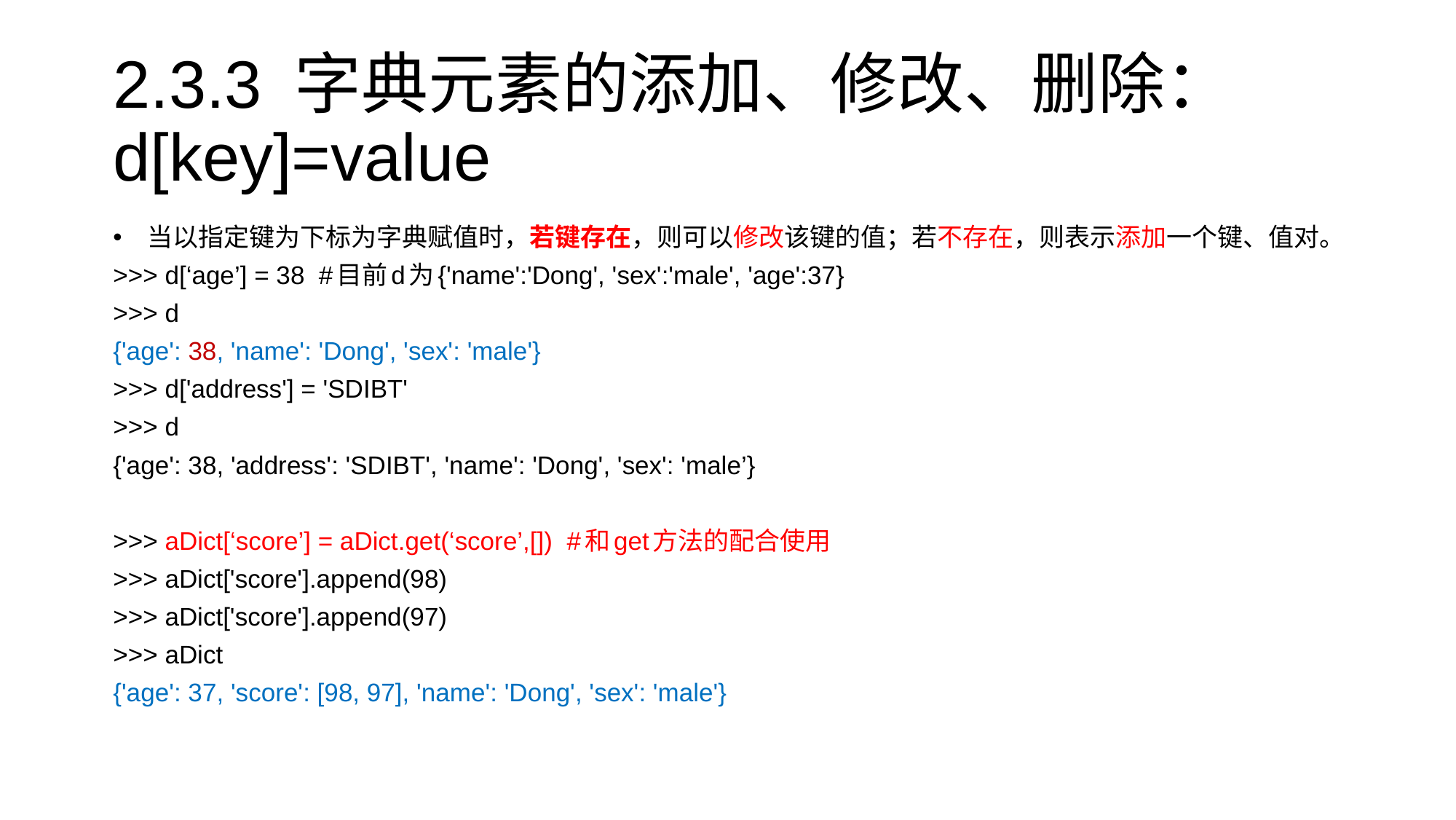

# 2.3.3 字典元素的添加、修改、删除： d[key]=value
当以指定键为下标为字典赋值时，若键存在，则可以修改该键的值；若不存在，则表示添加一个键、值对。
>>> d[‘age’] = 38  #目前d为{'name':'Dong', 'sex':'male', 'age':37}
>>> d
{'age': 38, 'name': 'Dong', 'sex': 'male'}
>>> d['address'] = 'SDIBT'
>>> d
{'age': 38, 'address': 'SDIBT', 'name': 'Dong', 'sex': 'male’}

>>> aDict[‘score’] = aDict.get(‘score’,[])  #和get方法的配合使用
>>> aDict['score'].append(98)
>>> aDict['score'].append(97)
>>> aDict
{'age': 37, 'score': [98, 97], 'name': 'Dong', 'sex': 'male'}